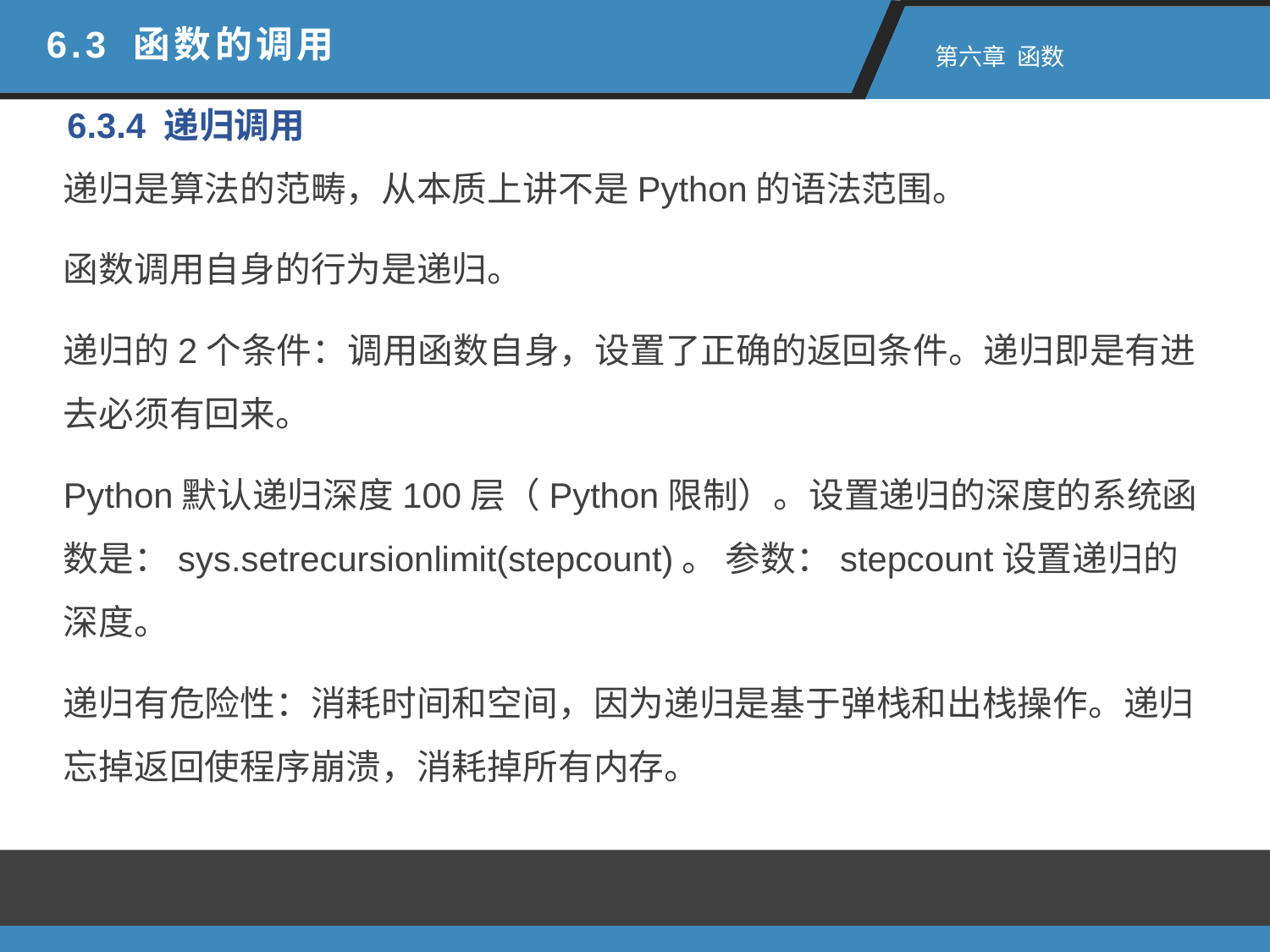

6.3 函数的调用
  第六章  函数
6.3.4 递归调用
递归是算法的范畴，从本质上讲不是Python的语法范围。
函数调用自身的行为是递归。
递归的2个条件：调用函数自身，设置了正确的返回条件。递归即是有进去必须有回来。
Python默认递归深度100层（Python限制）。设置递归的深度的系统函数是：sys.setrecursionlimit(stepcount)。 参数：stepcount设置递归的深度。
递归有危险性：消耗时间和空间，因为递归是基于弹栈和出栈操作。递归忘掉返回使程序崩溃，消耗掉所有内存。